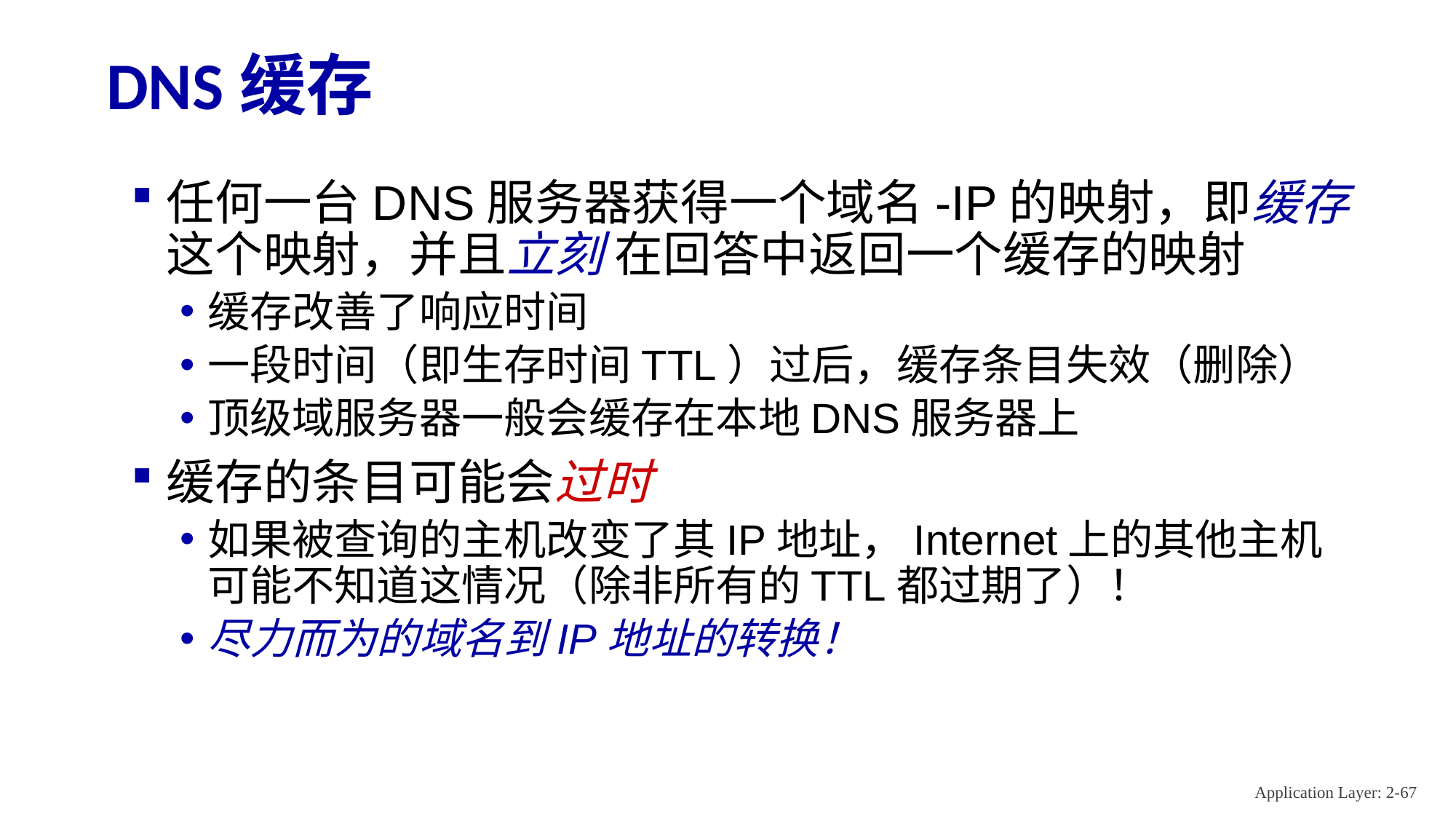

# DNS缓存
任何一台DNS服务器获得一个域名-IP的映射，即缓存 这个映射，并且立刻 在回答中返回一个缓存的映射
缓存改善了响应时间
一段时间（即生存时间TTL）过后，缓存条目失效（删除）
顶级域服务器一般会缓存在本地DNS服务器上
缓存的条目可能会过时
如果被查询的主机改变了其IP地址，Internet上的其他主机可能不知道这情况（除非所有的TTL都过期了）！
尽力而为的域名到IP地址的转换！
Application Layer: 2-67